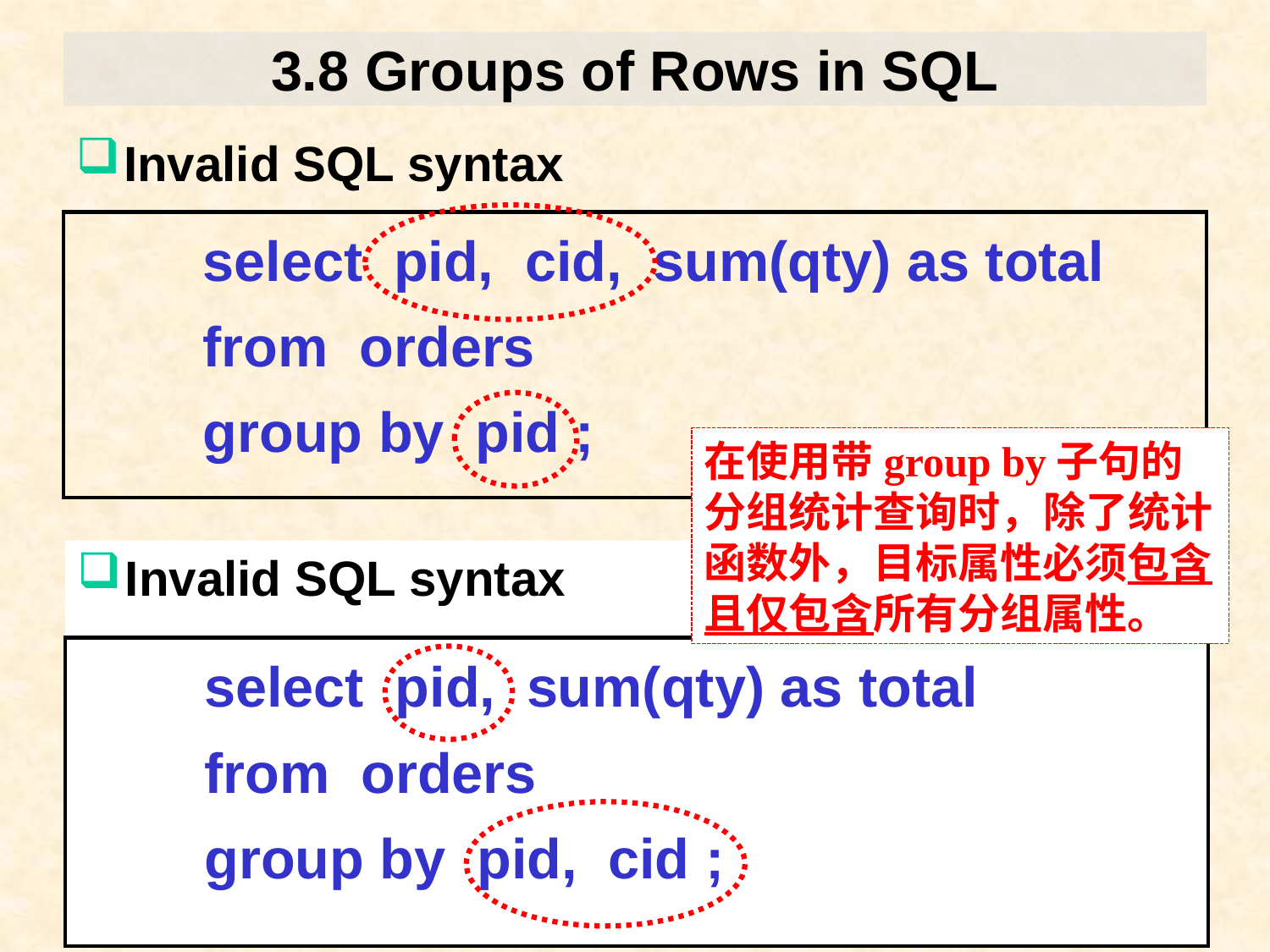

# 3.8 Groups of Rows in SQL
Invalid SQL syntax

select  pid,  cid,  sum(qty) as total
from  orders
group by  pid ;
在使用带group by子句的分组统计查询时，除了统计函数外，目标属性必须包含且仅包含所有分组属性。
Invalid SQL syntax
select  pid,  sum(qty) as total
from  orders
group by  pid,  cid ;

Database Principles & Programming
168